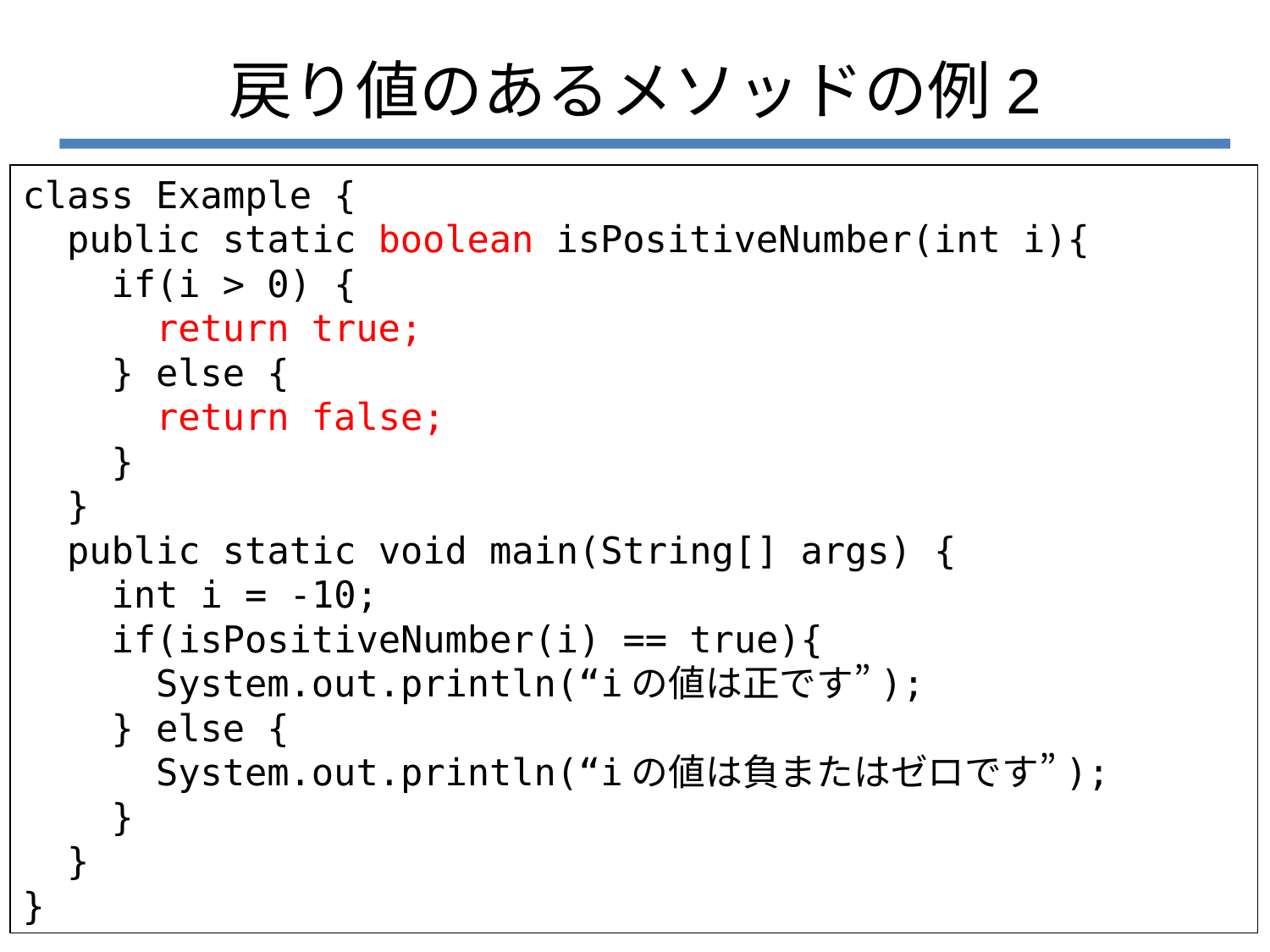

# 戻り値のあるメソッドの例2
class Example {
  public static boolean isPositiveNumber(int i){
    if(i > 0) {
      return true;
    } else {
      return false;
    }
  }
  public static void main(String[] args) {
    int i = -10;
    if(isPositiveNumber(i) == true){
      System.out.println(“iの値は正です”);
    } else {
      System.out.println(“iの値は負またはゼロです”);
    }
  }
}